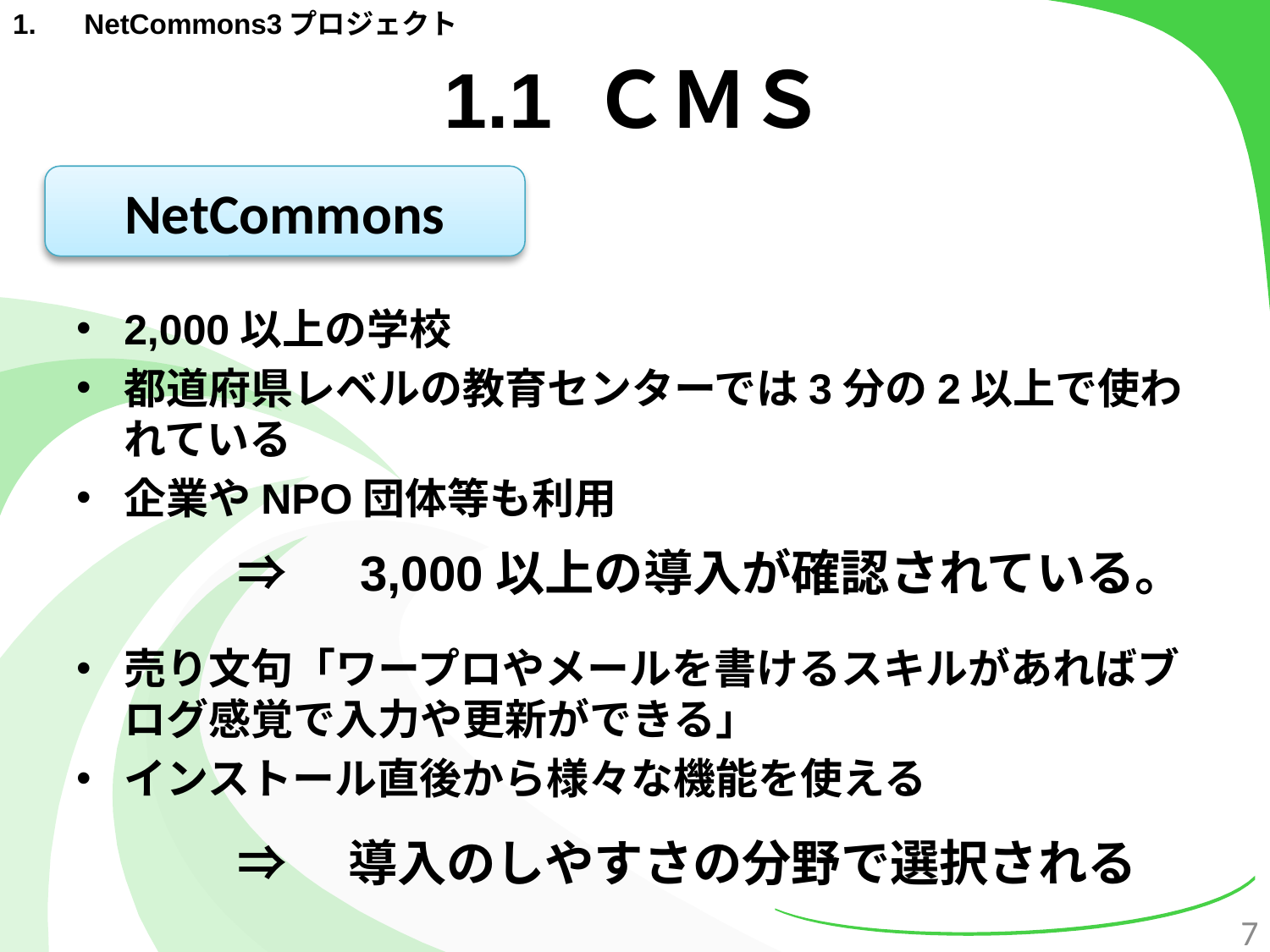

NetCommons3プロジェクト
# 1.1 ＣＭＳ
NetCommons
2,000以上の学校
都道府県レベルの教育センターでは3分の2以上で使われている
企業やNPO団体等も利用

⇒　3,000以上の導入が確認されている。
売り文句「ワープロやメールを書けるスキルがあればブログ感覚で入力や更新ができる」
インストール直後から様々な機能を使える
⇒　導入のしやすさの分野で選択される
7